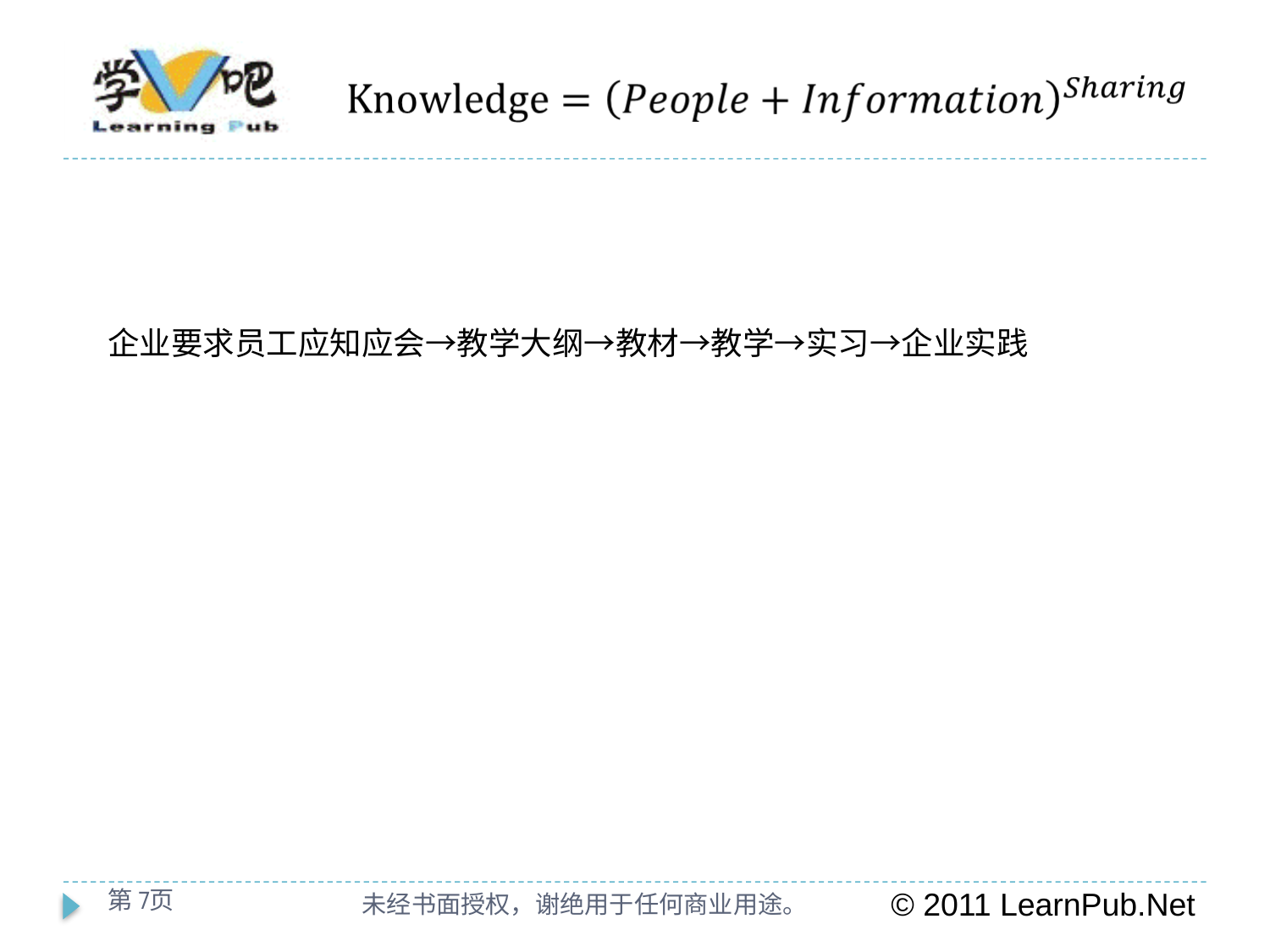

企业要求员工应知应会→教学大纲→教材→教学→实习→企业实践
第7页
未经书面授权，谢绝用于任何商业用途。